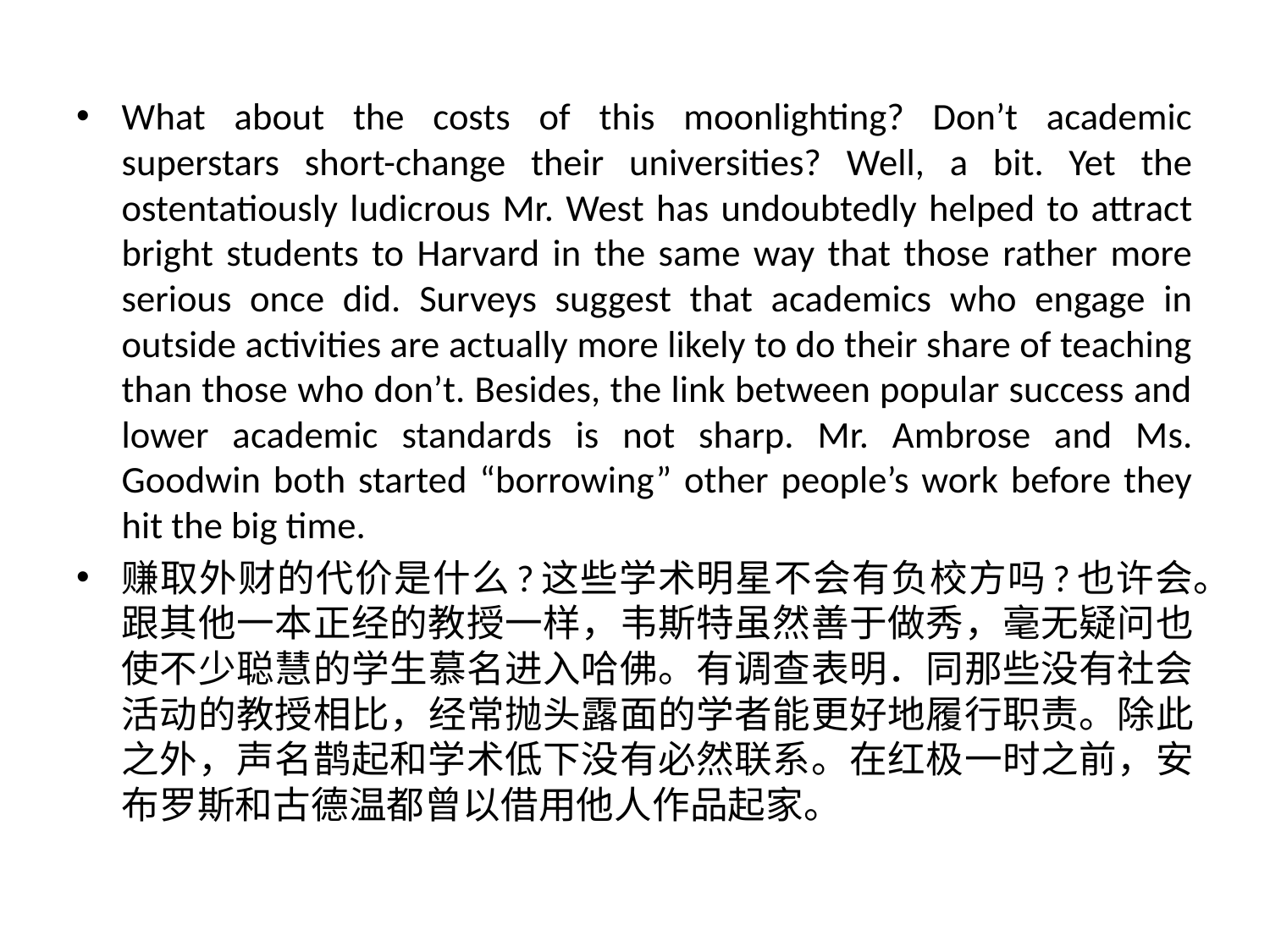

What about the costs of this moonlighting? Don’t academic superstars short-change their universities? Well, a bit. Yet the ostentatiously ludicrous Mr. West has undoubtedly helped to attract bright students to Harvard in the same way that those rather more serious once did. Surveys suggest that academics who engage in outside activities are actually more likely to do their share of teaching than those who don’t. Besides, the link between popular success and lower academic standards is not sharp. Mr. Ambrose and Ms. Goodwin both started “borrowing” other people’s work before they hit the big time.
赚取外财的代价是什么?这些学术明星不会有负校方吗?也许会。跟其他一本正经的教授一样，韦斯特虽然善于做秀，毫无疑问也使不少聪慧的学生慕名进入哈佛。有调查表明．同那些没有社会活动的教授相比，经常抛头露面的学者能更好地履行职责。除此之外，声名鹊起和学术低下没有必然联系。在红极一时之前，安布罗斯和古德温都曾以借用他人作品起家。